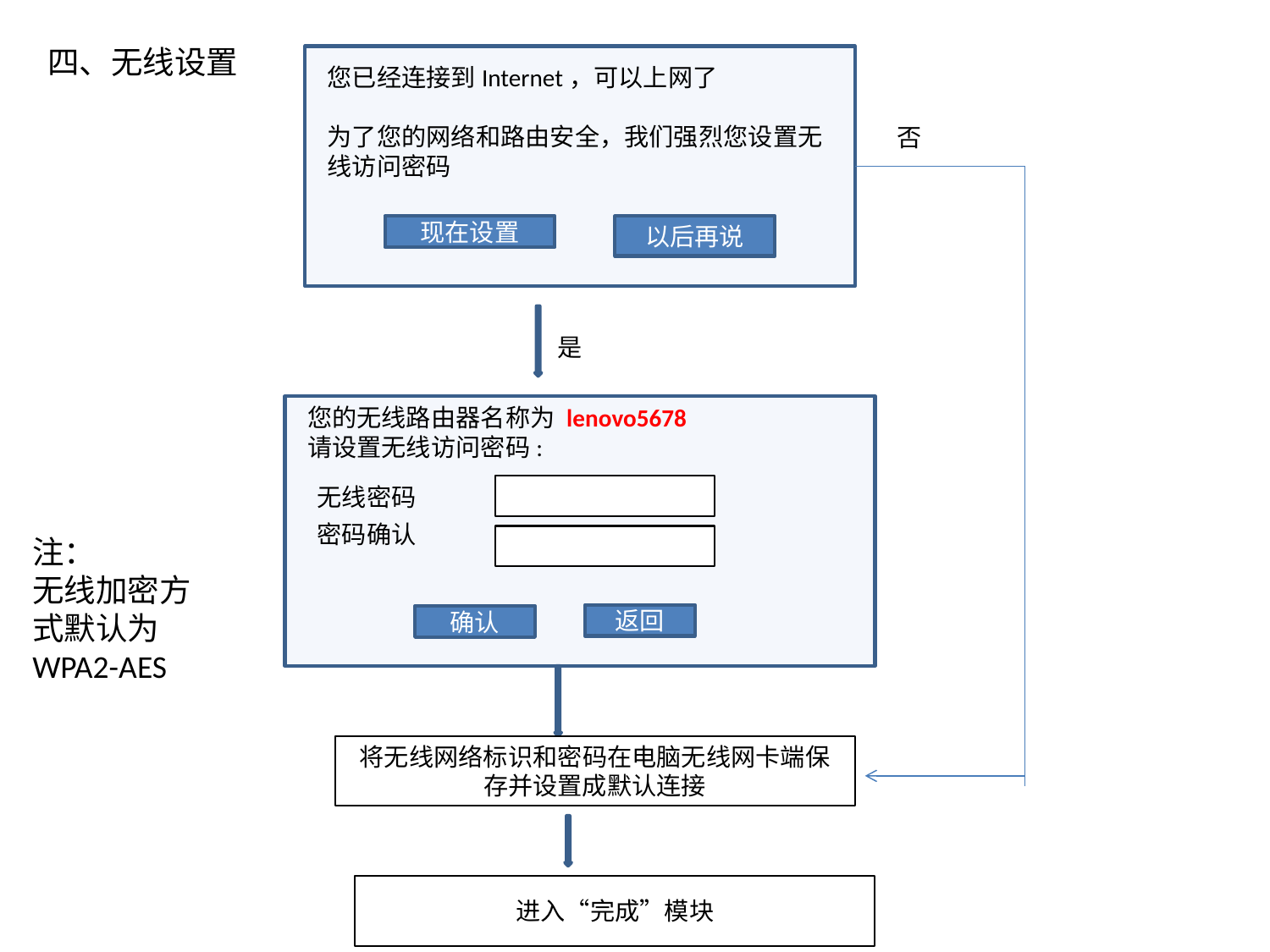

四、无线设置

您已经连接到Internet，可以上网了

为了您的网络和路由安全，我们强烈您设置无线访问密码
否
现在设置
以后再说

是

您的无线路由器名称为 lenovo5678
请设置无线访问密码:

无线密码
密码确认
注：
无线加密方式默认为WPA2-AES

返回
确认

将无线网络标识和密码在电脑无线网卡端保存并设置成默认连接

进入“完成”模块